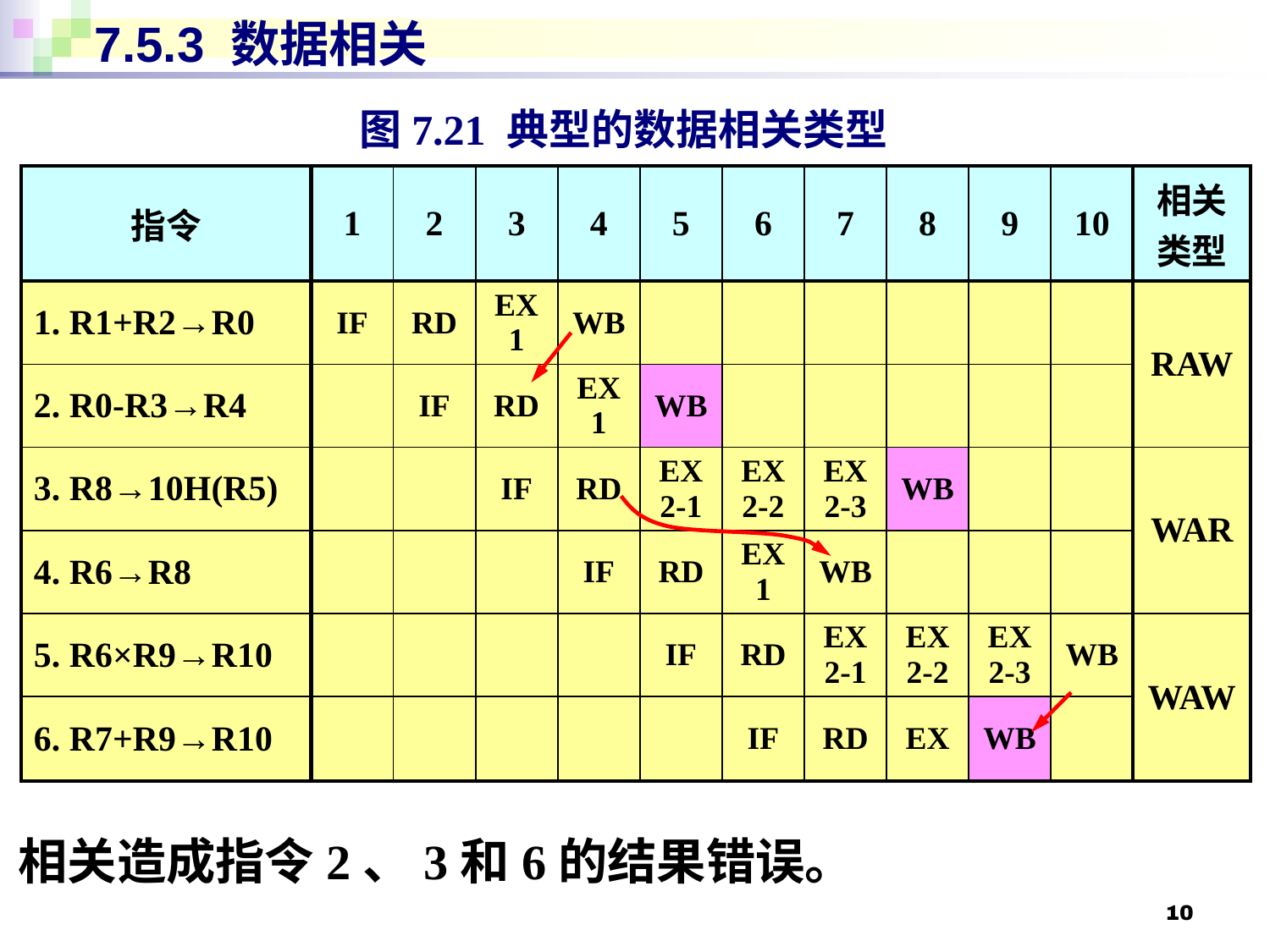

# 7.5.3 数据相关
图7.21 典型的数据相关类型
| 指令 | 1 | 2 | 3 | 4 | 5 | 6 | 7 | 8 | 9 | 10 | 相关 类型 |
| --- | --- | --- | --- | --- | --- | --- | --- | --- | --- | --- | --- |
| 1. R1+R2→R0 | IF | RD | EX1 | WB |  |  |  |  |  |  | RAW |
| 2. R0-R3→R4 |  | IF | RD | EX1 | WB |  |  |  |  |  |  |
| 3. R8→10H(R5) |  |  | IF | RD | EX2-1 | EX2-2 | EX2-3 | WB |  |  | WAR |
| 4. R6→R8 |  |  |  | IF | RD | EX1 | WB |  |  |  |  |
| 5. R6×R9→R10 |  |  |  |  | IF | RD | EX2-1 | EX2-2 | EX2-3 | WB | WAW |
| 6. R7+R9→R10 |  |  |  |  |  | IF | RD | EX | WB |  |  |

相关造成指令2、3和6的结果错误。
10